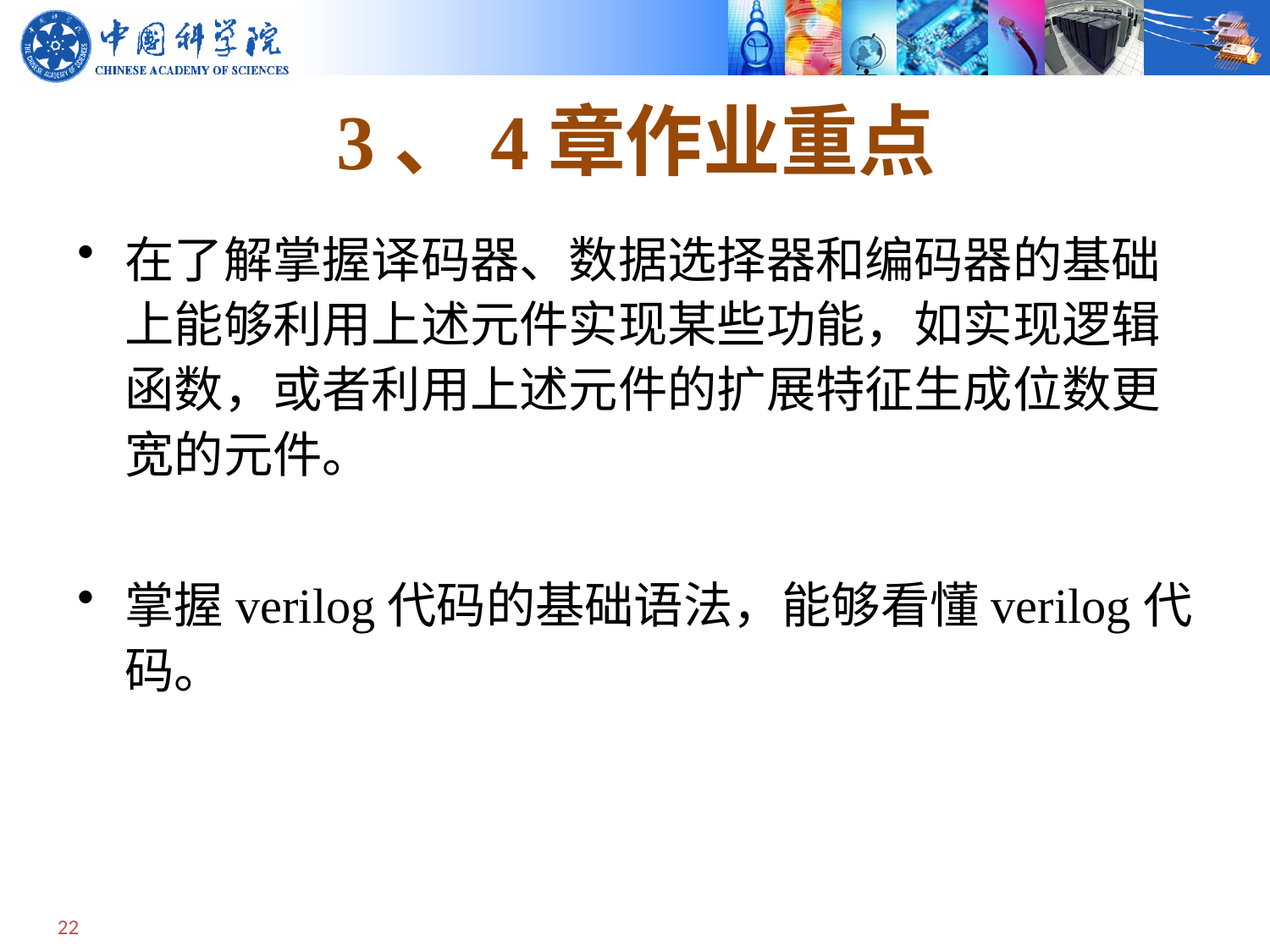

# 3、4章作业重点
在了解掌握译码器、数据选择器和编码器的基础上能够利用上述元件实现某些功能，如实现逻辑函数，或者利用上述元件的扩展特征生成位数更宽的元件。

掌握verilog代码的基础语法，能够看懂verilog代码。